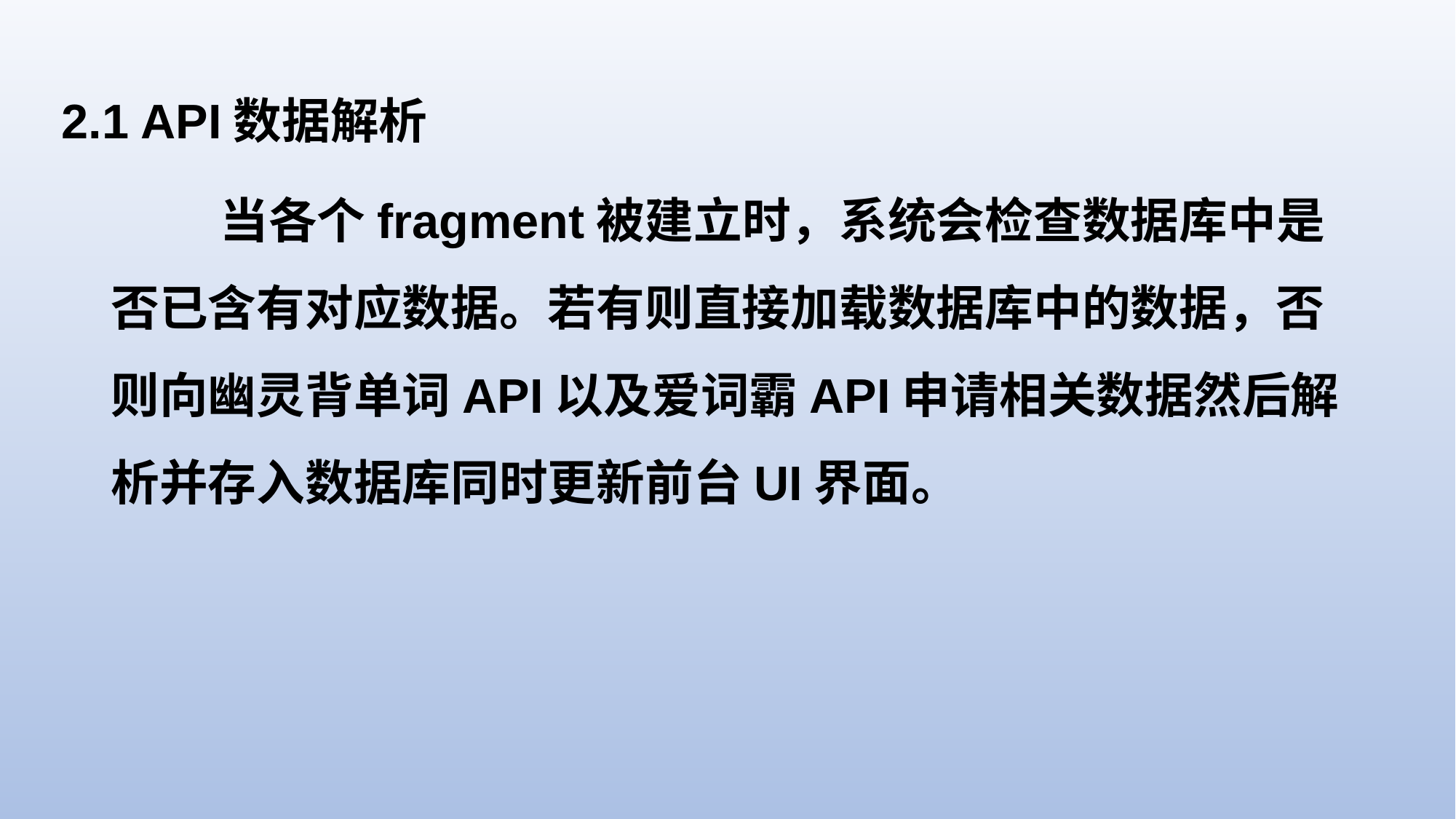

# 2.1 API数据解析
	当各个fragment被建立时，系统会检查数据库中是否已含有对应数据。若有则直接加载数据库中的数据，否则向幽灵背单词API以及爱词霸API申请相关数据然后解析并存入数据库同时更新前台UI界面。